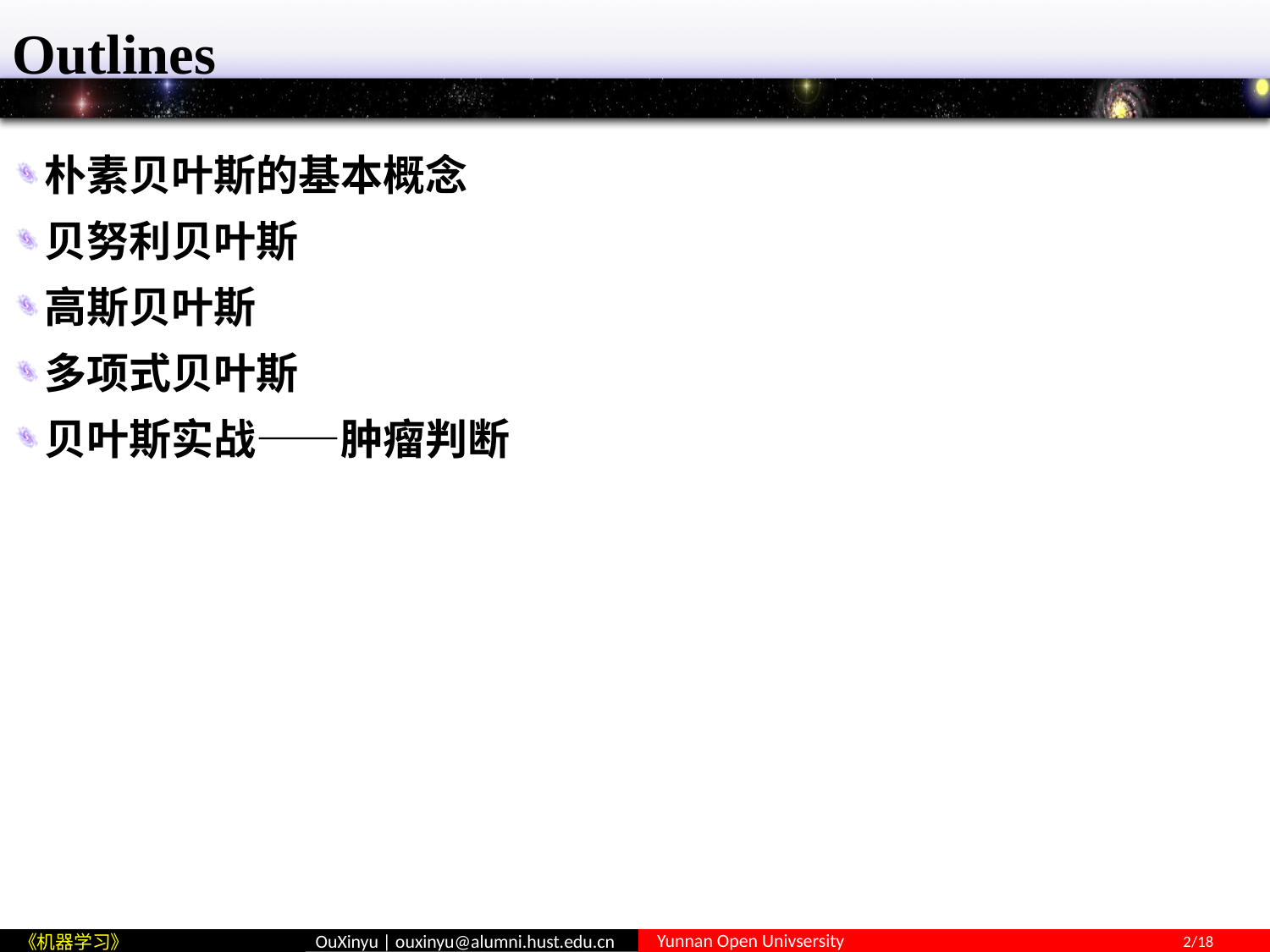

# Outlines
朴素贝叶斯的基本概念
贝努利贝叶斯
高斯贝叶斯
多项式贝叶斯
贝叶斯实战——肿瘤判断